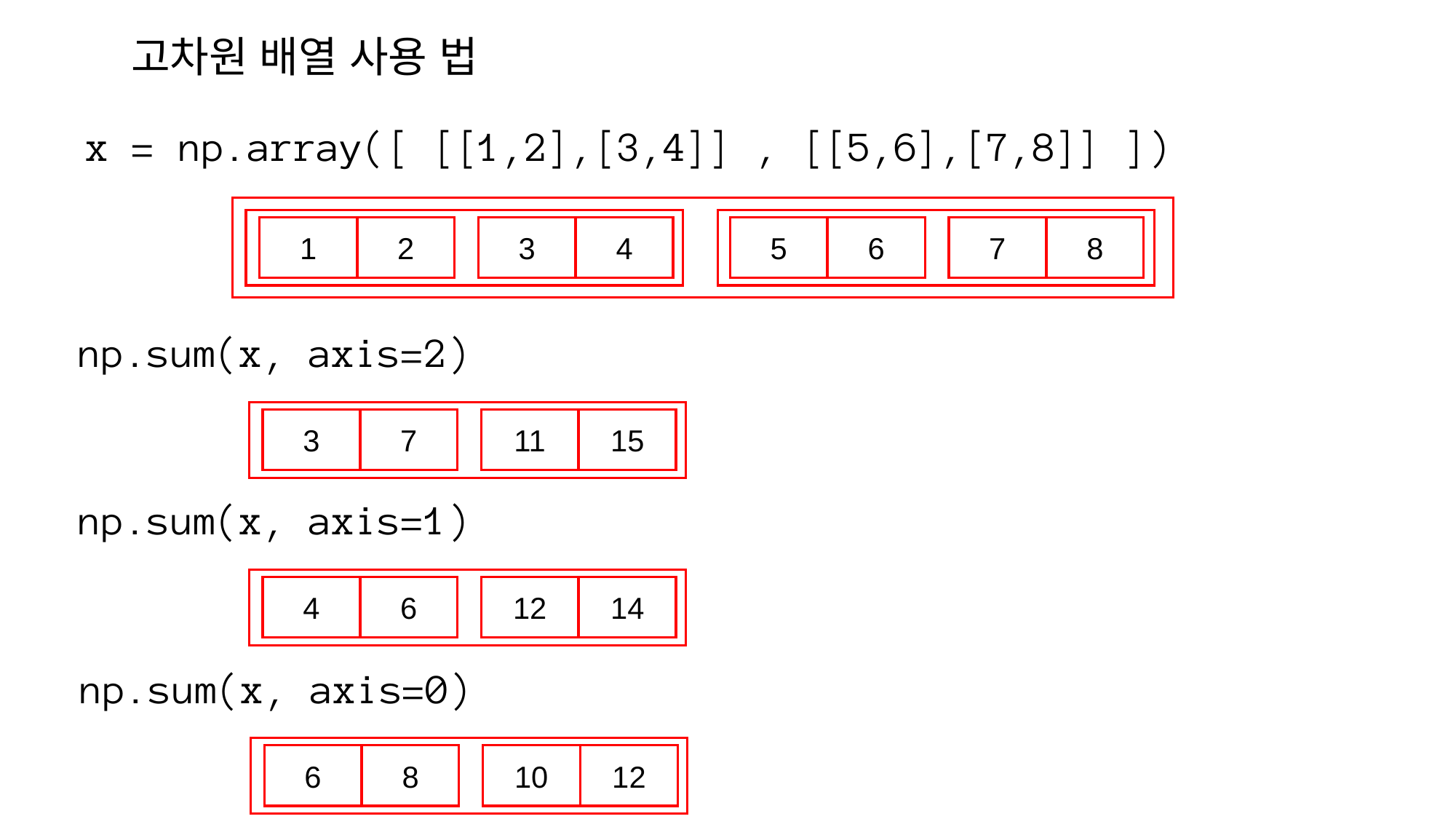

고차원 배열 사용 법
x = np.array([ [[1,2],[3,4]] , [[5,6],[7,8]] ])

2
1
4
3
6
5
8
7
np.sum(x, axis=2)

7
3
15
11
np.sum(x, axis=1)

6
4
14
12
np.sum(x, axis=0)

8
6
12
10